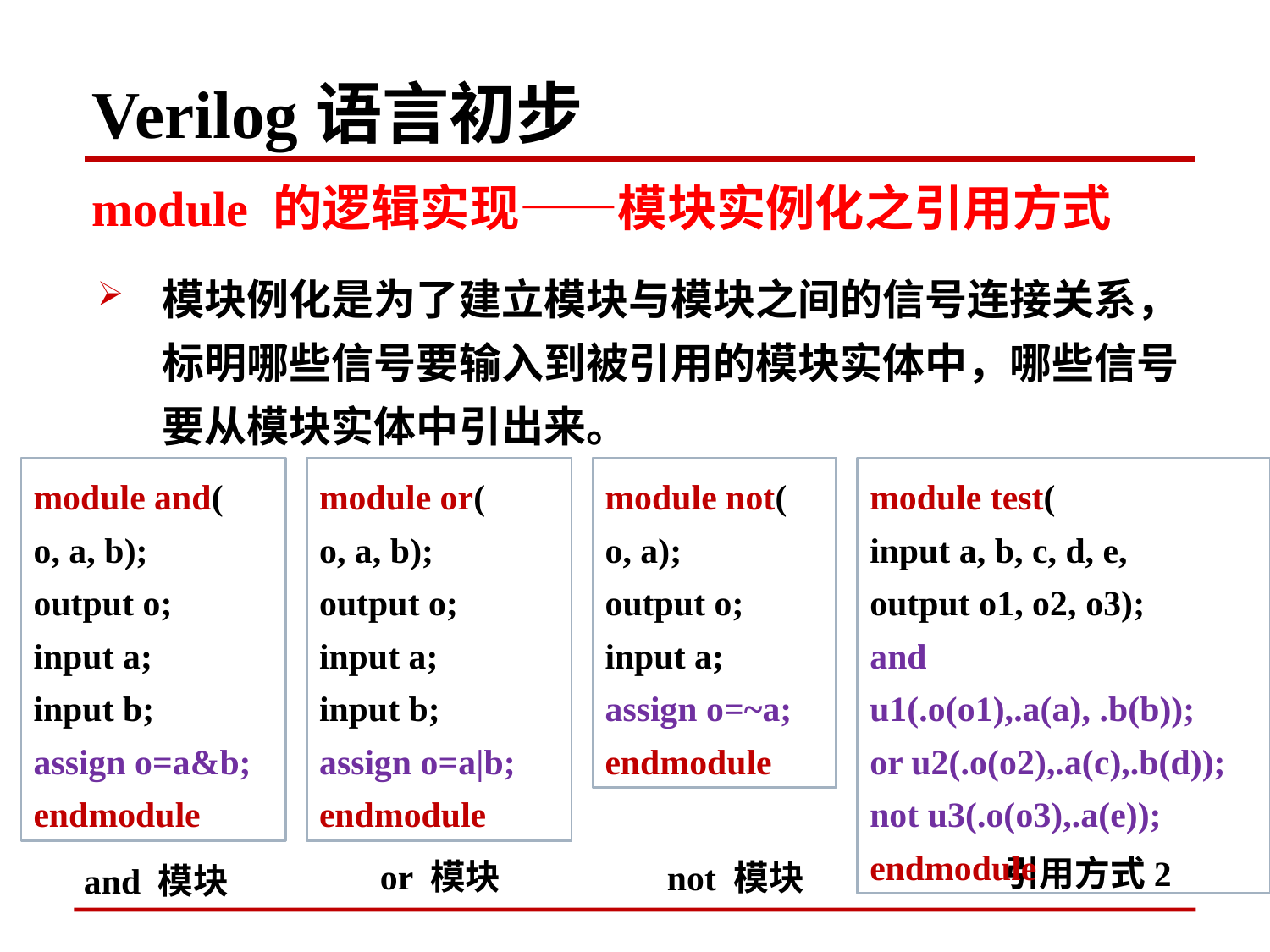

Verilog语言初步
module 的逻辑实现——模块实例化之引用方式
模块例化是为了建立模块与模块之间的信号连接关系，标明哪些信号要输入到被引用的模块实体中，哪些信号要从模块实体中引出来。
module and(
o, a, b);
output o;
input a;
input b;
assign o=a&b;
endmodule
module or(
o, a, b);
output o;
input a;
input b;
assign o=a|b;
endmodule
module not(
o, a);
output o;
input a;
assign o=~a;
endmodule
module test(
input a, b, c, d, e,
output o1, o2, o3);
and u1(.o(o1),.a(a), .b(b));
or u2(.o(o2),.a(c),.b(d));
not u3(.o(o3),.a(e));
endmodule
引用方式2
or 模块
not 模块
and 模块